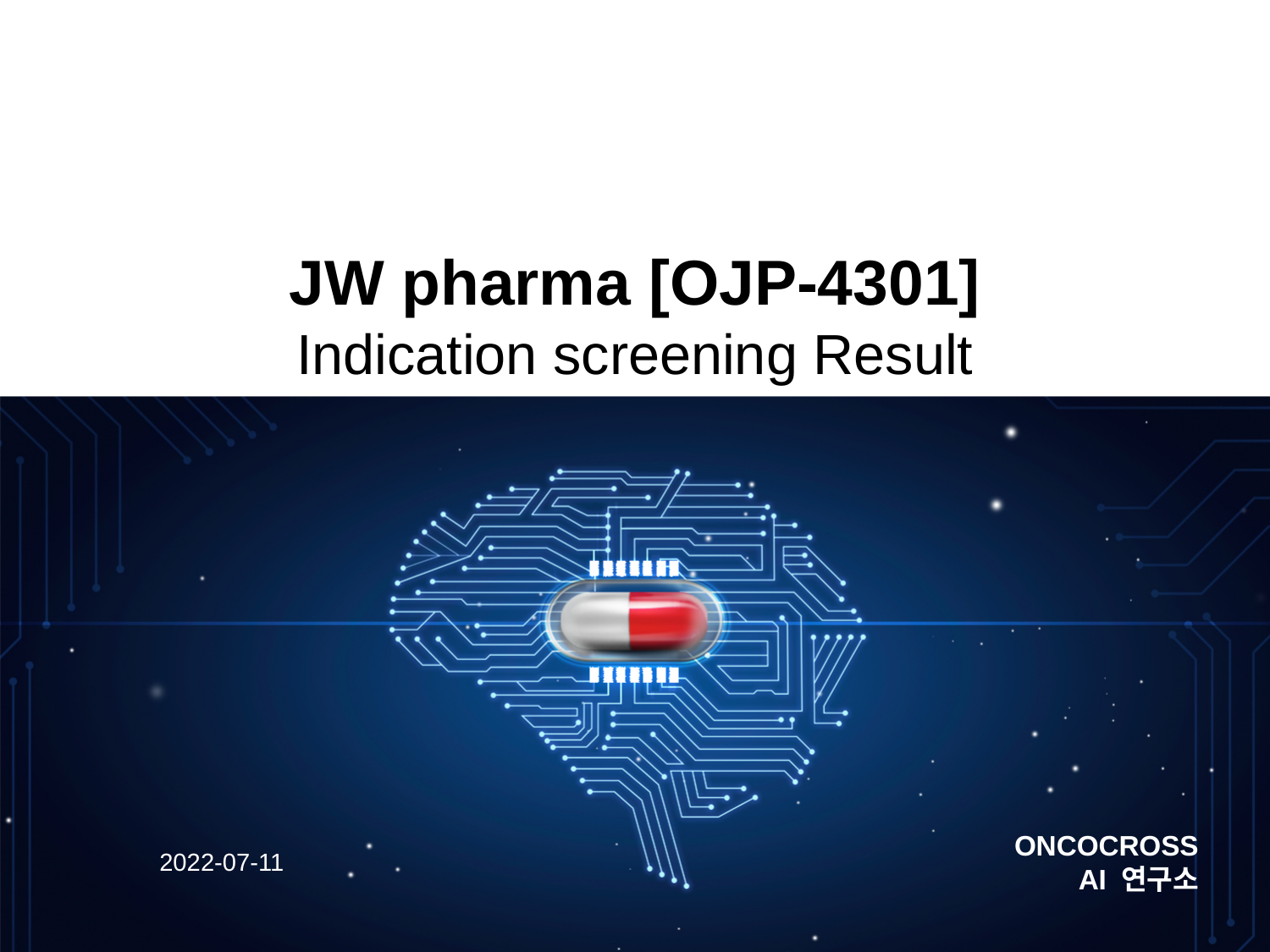

JW pharma [OJP-4301]
Indication screening Result
ONCOCROSS
AI 연구소
2022-07-11